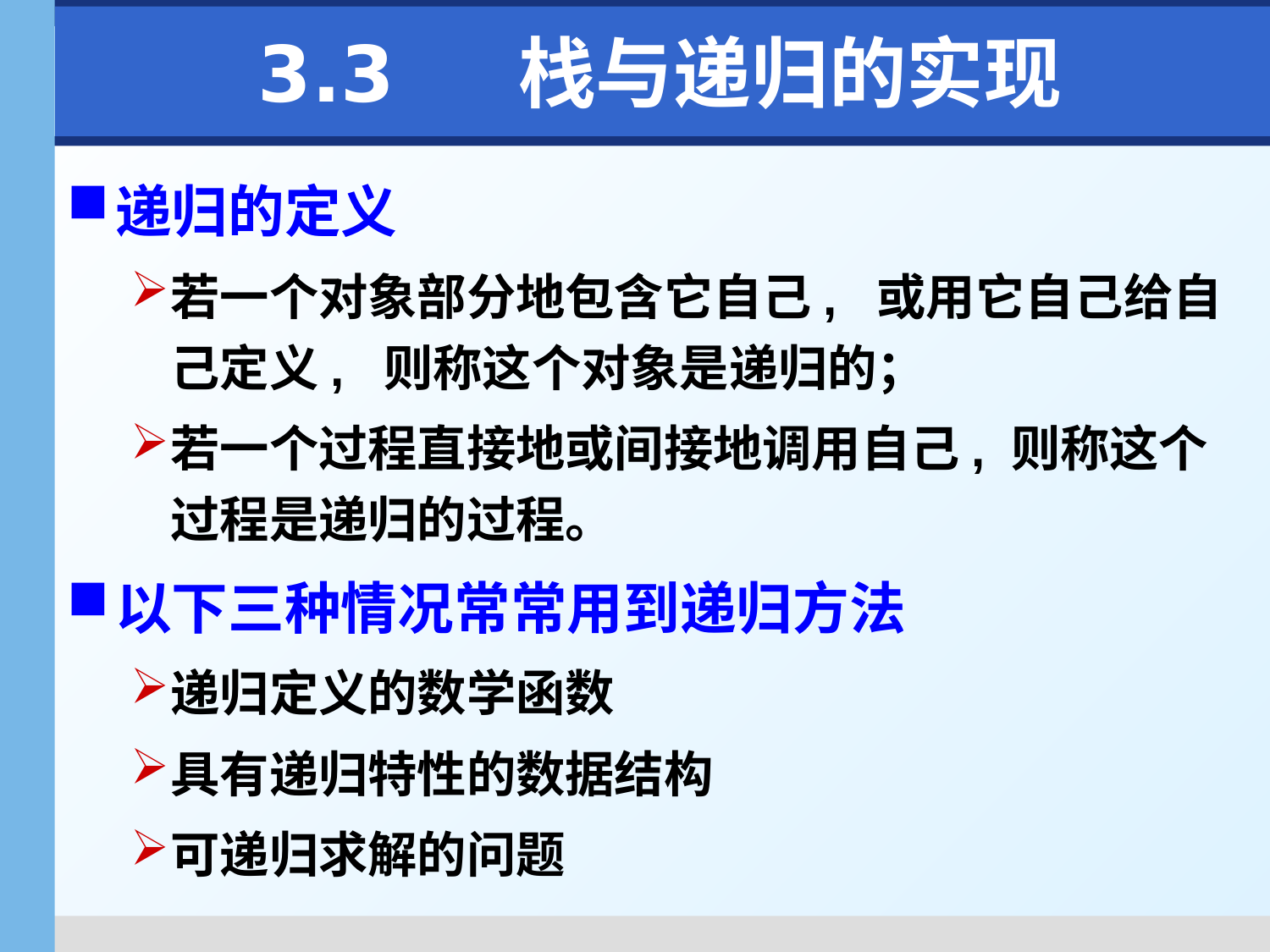

# 3.3 　栈与递归的实现
递归的定义
若一个对象部分地包含它自己,  或用它自己给自己定义,  则称这个对象是递归的；
若一个过程直接地或间接地调用自己, 则称这个过程是递归的过程。
以下三种情况常常用到递归方法
递归定义的数学函数
具有递归特性的数据结构
可递归求解的问题